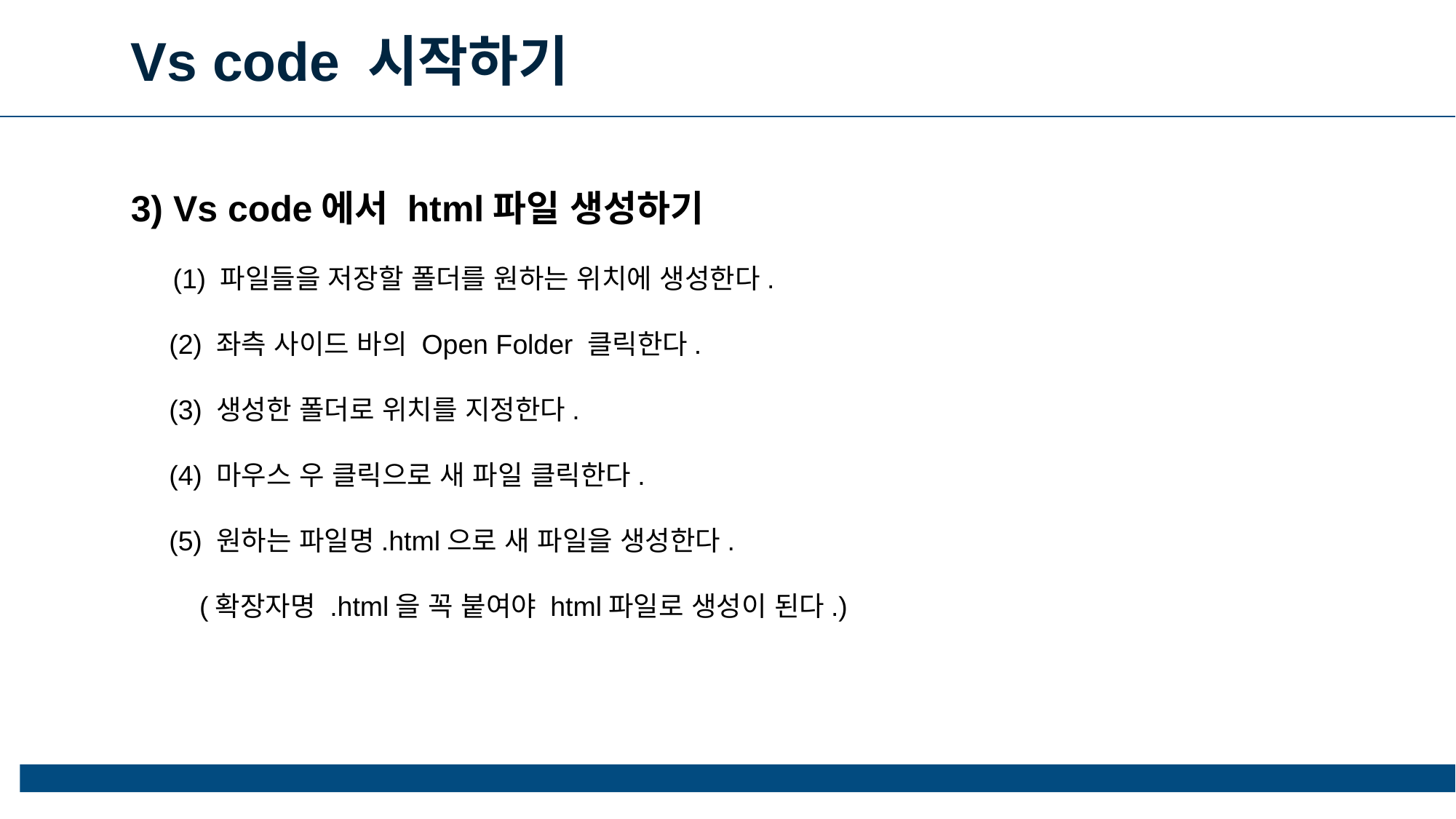

Vs code 시작하기
3) Vs code에서 html파일 생성하기
       (1) 파일들을 저장할 폴더를 원하는 위치에 생성한다.
     (2) 좌측 사이드 바의 Open Folder 클릭한다.
     (3) 생성한 폴더로 위치를 지정한다.
     (4) 마우스 우 클릭으로 새 파일 클릭한다.
     (5) 원하는 파일명.html으로 새 파일을 생성한다.
         (확장자명 .html을 꼭 붙여야 html파일로 생성이 된다.)